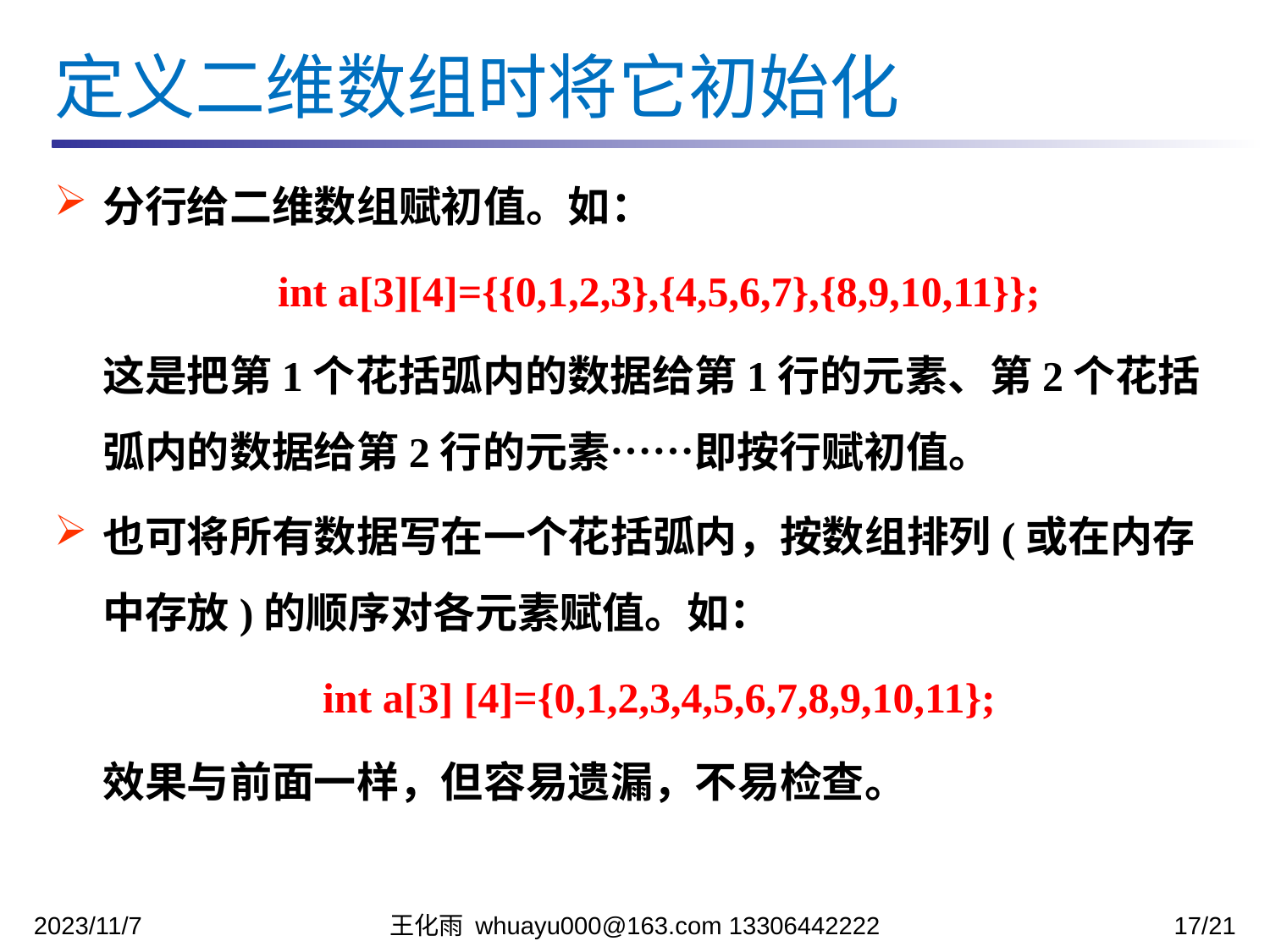

定义二维数组时将它初始化
分行给二维数组赋初值。如：
	int a[3][4]={{0,1,2,3},{4,5,6,7},{8,9,10,11}};
	这是把第1个花括弧内的数据给第1行的元素、第2个花括弧内的数据给第2行的元素……即按行赋初值。
也可将所有数据写在一个花括弧内，按数组排列(或在内存中存放)的顺序对各元素赋值。如：
	int a[3] [4]={0,1,2,3,4,5,6,7,8,9,10,11};
	效果与前面一样，但容易遗漏，不易检查。
2023/11/7
王化雨 whuayu000@163.com 13306442222
17/21